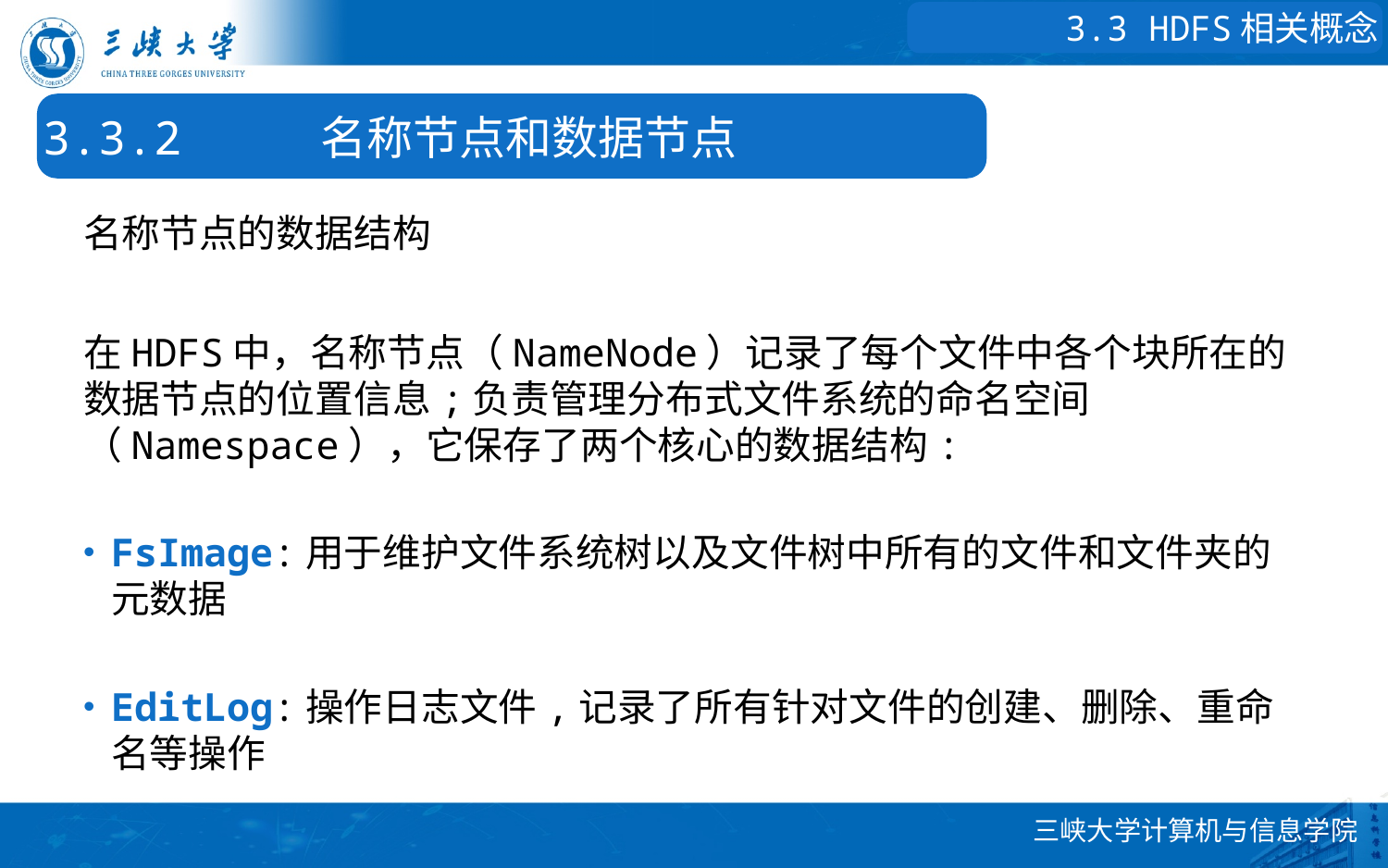

3.3 HDFS相关概念
3.3.2	名称节点和数据节点

名称节点的数据结构

在HDFS中，名称节点（NameNode）记录了每个文件中各个块所在的数据节点的位置信息;负责管理分布式文件系统的命名空间（Namespace），它保存了两个核心的数据结构:

FsImage:用于维护文件系统树以及文件树中所有的文件和文件夹的元数据

EditLog:操作日志文件,记录了所有针对文件的创建、删除、重命名等操作